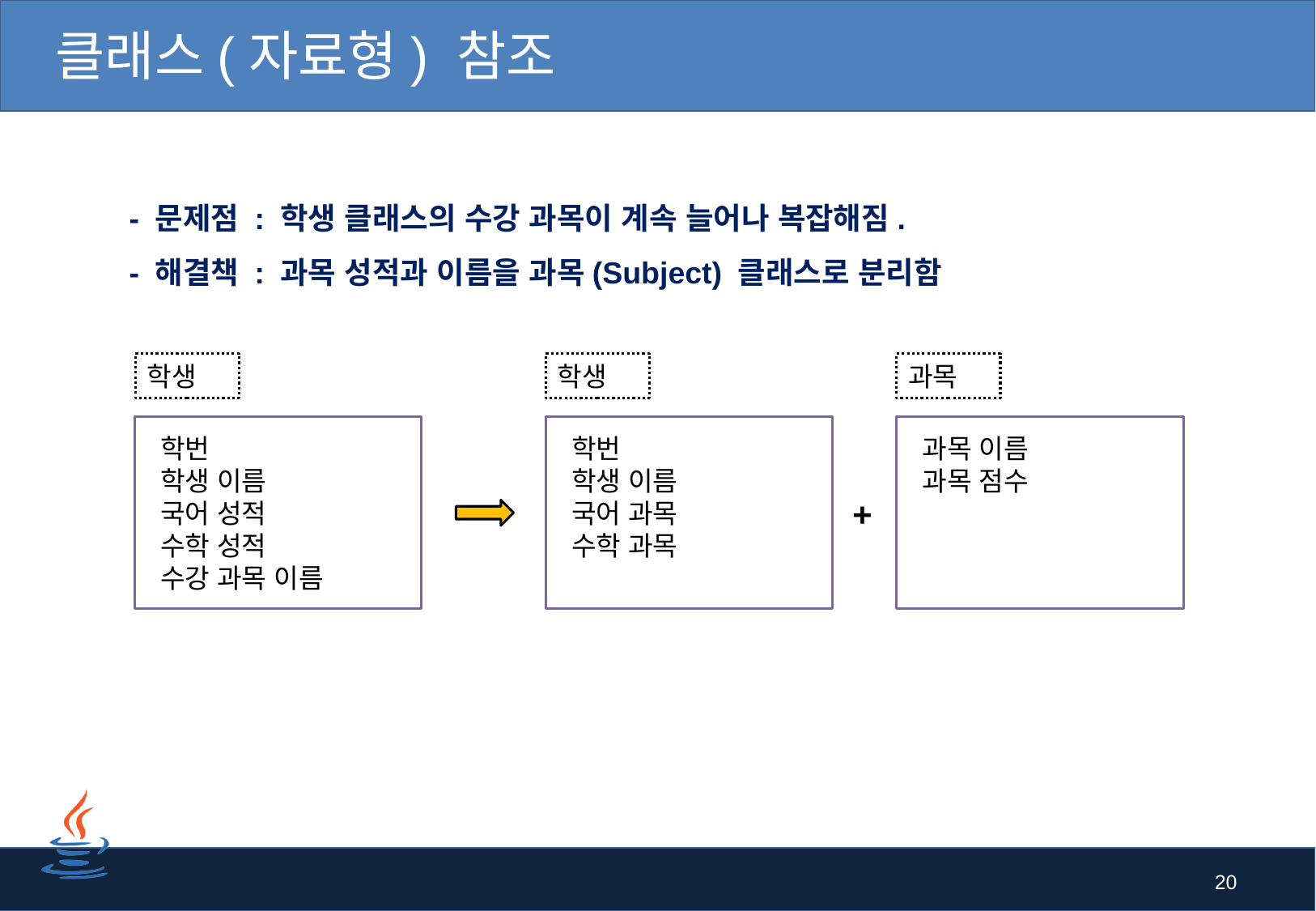

# 클래스(자료형) 참조
     - 문제점 : 학생 클래스의 수강 과목이 계속 늘어나 복잡해짐.
     - 해결책 : 과목 성적과 이름을 과목(Subject) 클래스로 분리함
학생
학생
과목
 학번
 학생 이름
 국어 성적
 수학 성적
 수강 과목 이름
 학번
 학생 이름
 국어 과목
 수학 과목

 과목 이름
 과목 점수

+
20